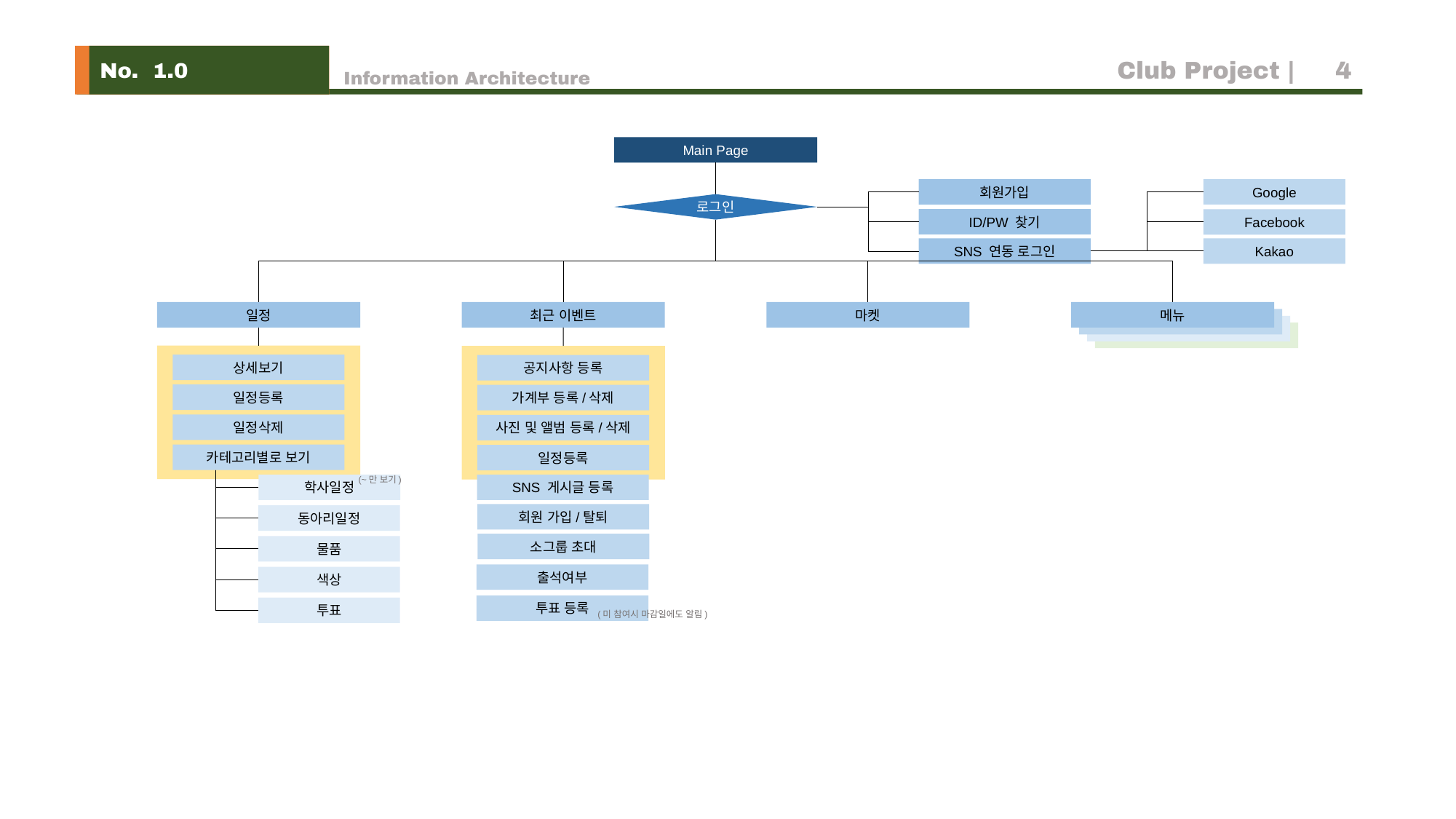

No.  1.0
Club Project | 	4
Information Architecture

Main Page
Google
회원가입
로그인
ID/PW 찾기
Facebook
SNS 연동 로그인
Kakao
일정
최근 이벤트
마켓
메뉴

상세보기
공지사항 등록
일정등록
가계부 등록/삭제
일정삭제
사진 및 앨범 등록/삭제
카테고리별로 보기

일정등록

(~만 보기)
학사일정
SNS 게시글 등록

회원 가입/탈퇴

동아리일정
소그룹 초대

물품
출석여부
색상
투표 등록
투표
(미 참여시 마감일에도 알림)